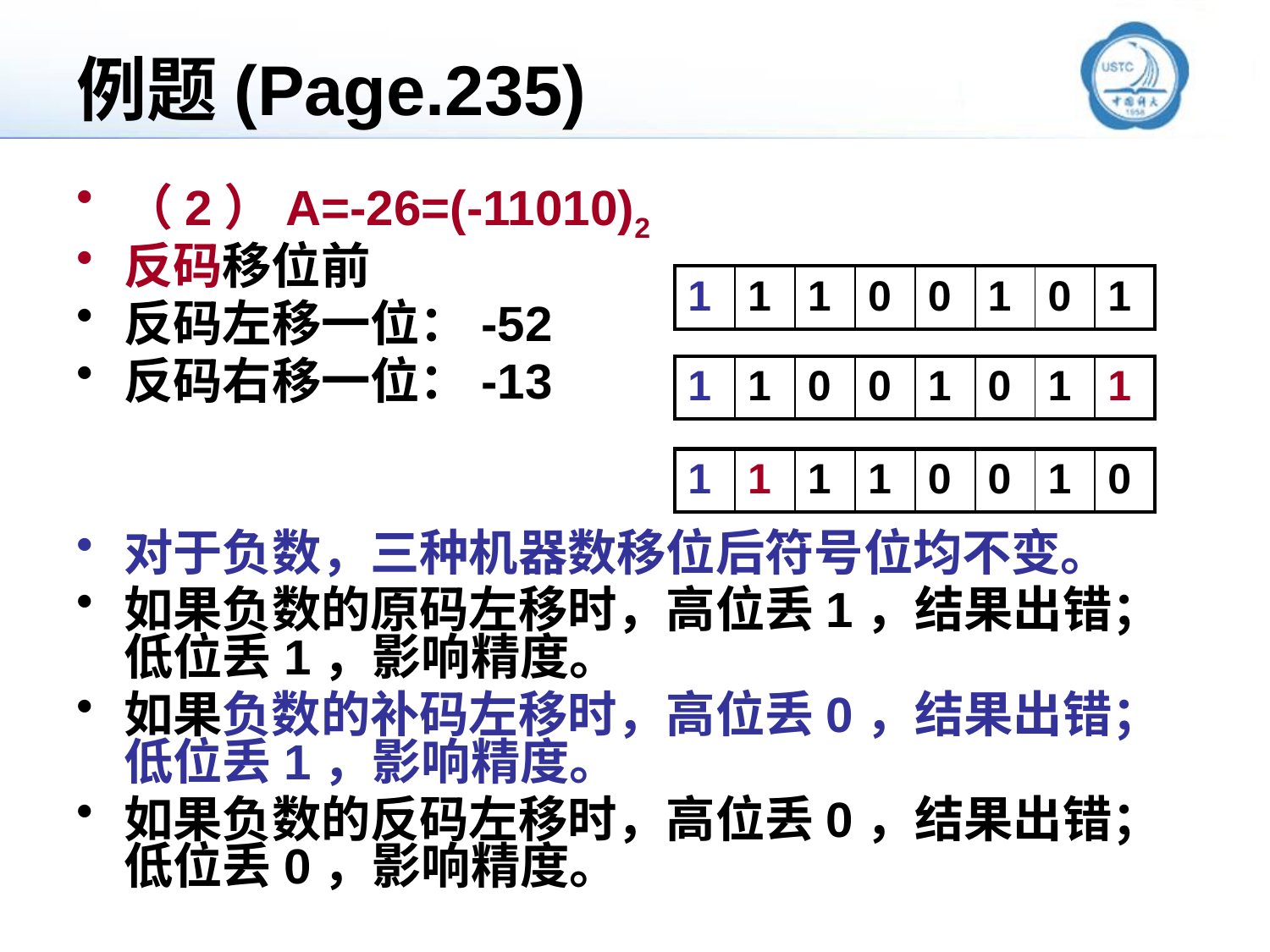

# 例题(Page.235)
（2）A=-26=(-11010)2
反码移位前
反码左移一位：-52
反码右移一位：-13

对于负数，三种机器数移位后符号位均不变。
如果负数的原码左移时，高位丢1，结果出错；低位丢1，影响精度。
如果负数的补码左移时，高位丢0，结果出错；低位丢1，影响精度。
如果负数的反码左移时，高位丢0，结果出错；低位丢0，影响精度。
| 1 | 1 | 1 | 0 | 0 | 1 | 0 | 1 |
| --- | --- | --- | --- | --- | --- | --- | --- |
| 1 | 1 | 0 | 0 | 1 | 0 | 1 | 1 |
| --- | --- | --- | --- | --- | --- | --- | --- |
| 1 | 1 | 1 | 1 | 0 | 0 | 1 | 0 |
| --- | --- | --- | --- | --- | --- | --- | --- |